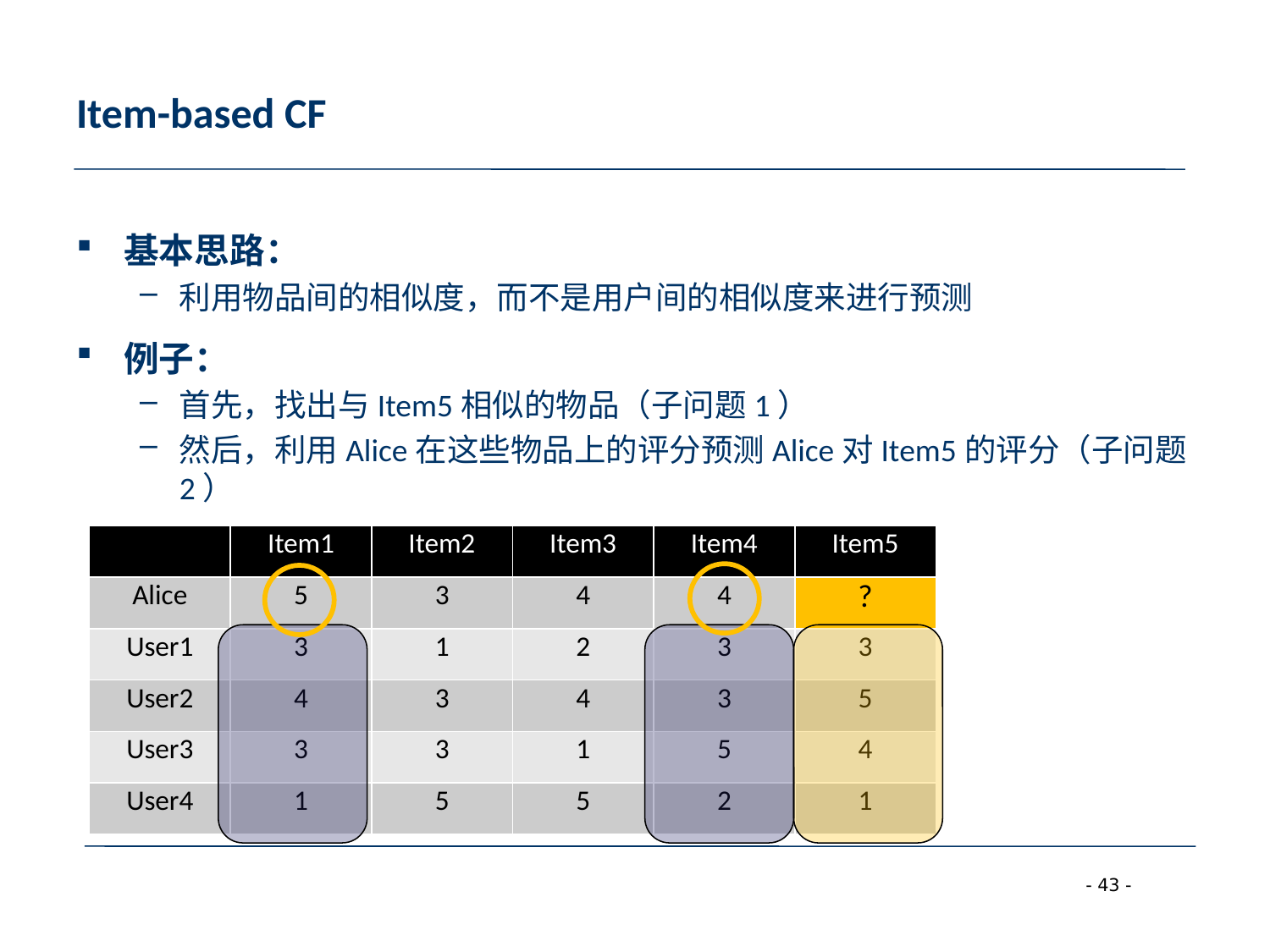

# Item-based CF
基本思路：
利用物品间的相似度，而不是用户间的相似度来进行预测
例子：
首先，找出与Item5相似的物品（子问题1）
然后，利用Alice在这些物品上的评分预测Alice对Item5的评分（子问题2）

|  | Item1 | Item2 | Item3 | Item4 | Item5 |
| --- | --- | --- | --- | --- | --- |
| Alice | 5 | 3 | 4 | 4 | ? |
| User1 | 3 | 1 | 2 | 3 | 3 |
| User2 | 4 | 3 | 4 | 3 | 5 |
| User3 | 3 | 3 | 1 | 5 | 4 |
| User4 | 1 | 5 | 5 | 2 | 1 |